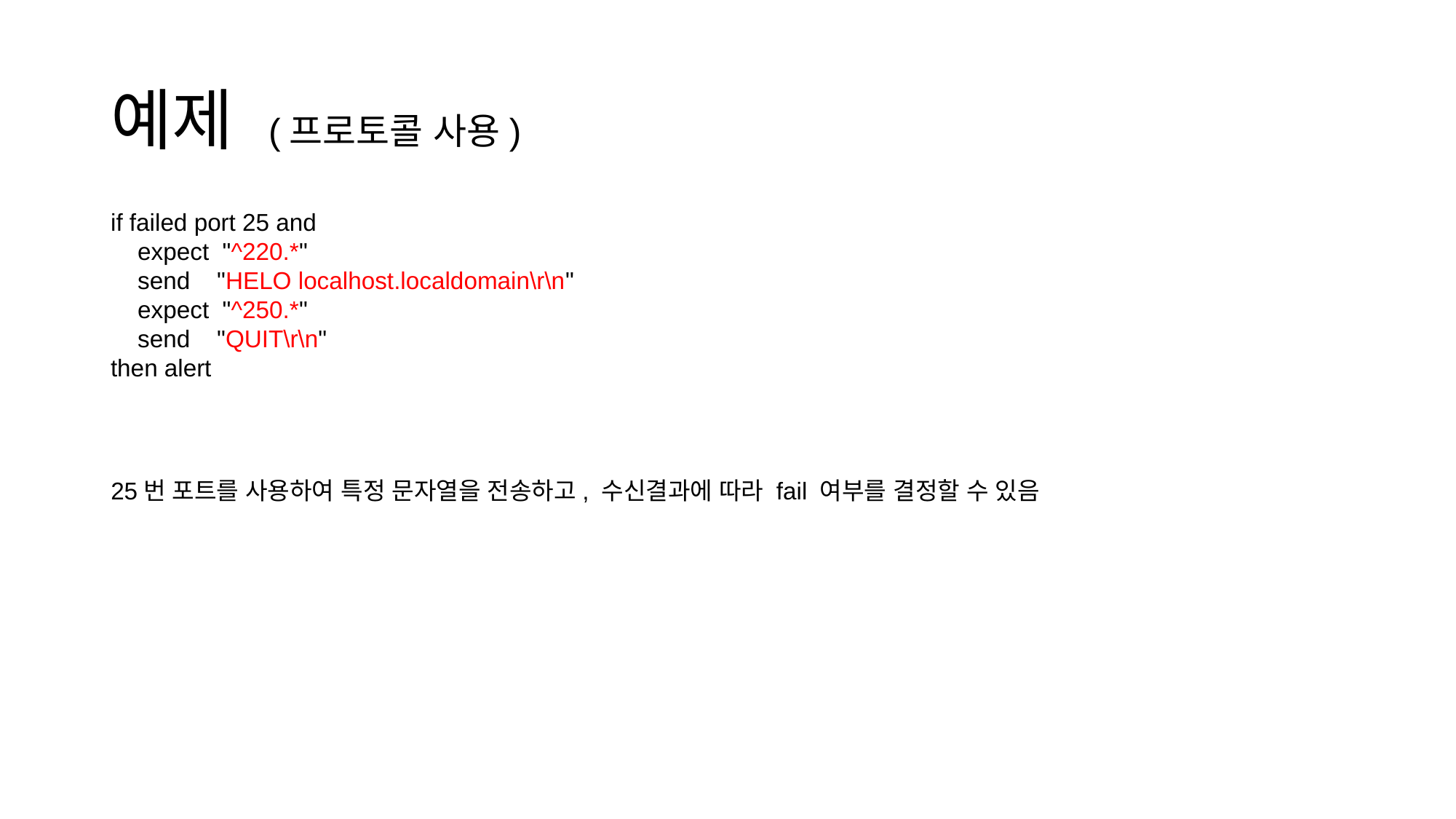

# 예제 (프로토콜 사용)
if failed port 25 and
    expect  "^220.*"
    send    "HELO localhost.localdomain\r\n"
    expect  "^250.*"
    send    "QUIT\r\n"
then alert
25번 포트를 사용하여 특정 문자열을 전송하고, 수신결과에 따라 fail 여부를 결정할 수 있음